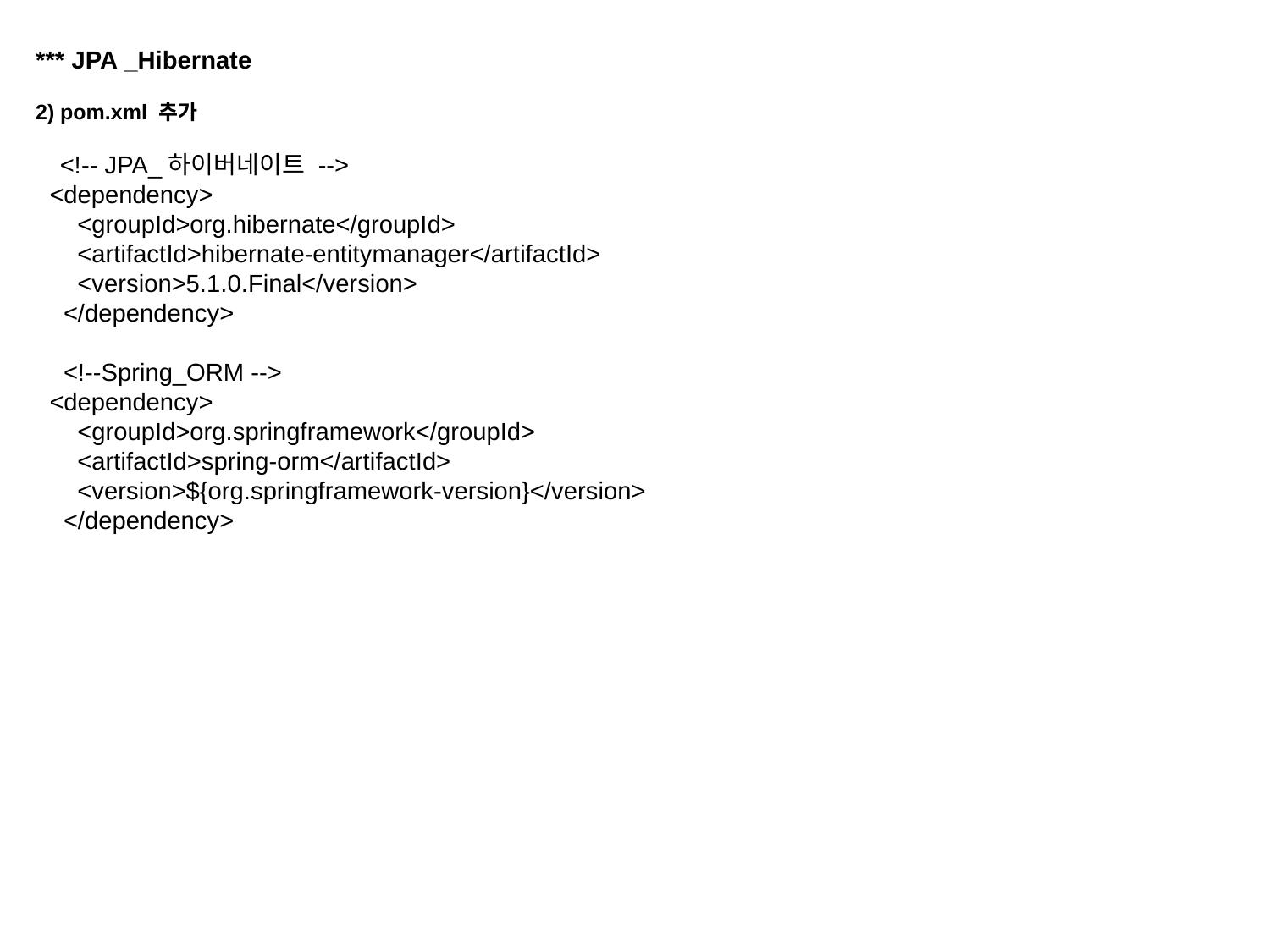

*** JPA _Hibernate

2) pom.xml 추가
<!-- JPA_하이버네이트 -->
  <dependency>
      <groupId>org.hibernate</groupId>
      <artifactId>hibernate-entitymanager</artifactId>
      <version>5.1.0.Final</version>
    </dependency>

    <!--Spring_ORM -->
  <dependency>
      <groupId>org.springframework</groupId>
      <artifactId>spring-orm</artifactId>
      <version>${org.springframework-version}</version>
    </dependency>